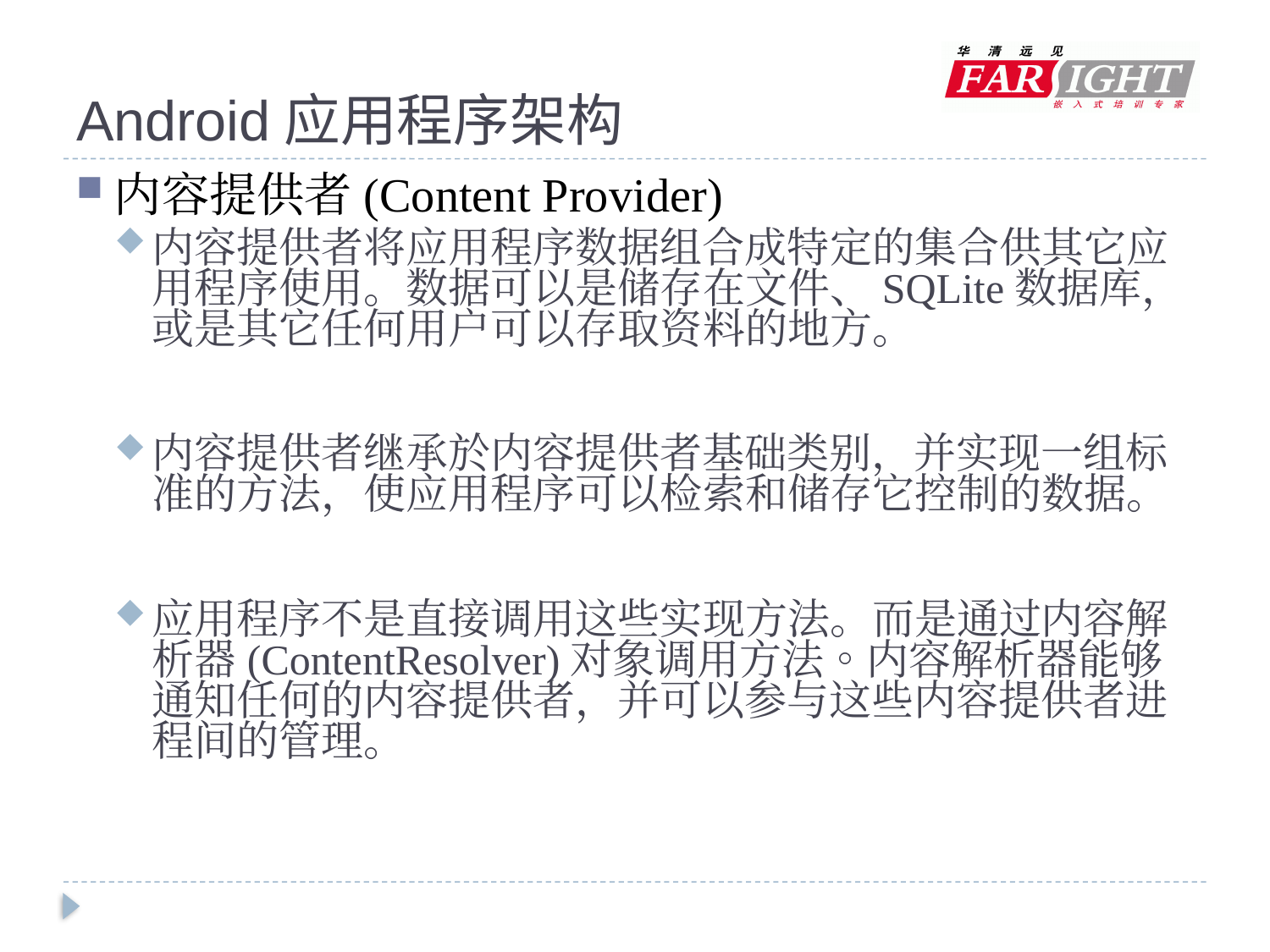

# Android应用程序架构
内容提供者(Content Provider)
内容提供者将应用程序数据组合成特定的集合供其它应用程序使用。数据可以是储存在文件、SQLite数据库，或是其它任何用户可以存取资料的地方。

内容提供者继承於内容提供者基础类别，并实现一组标准的方法，使应用程序可以检索和储存它控制的数据。

应用程序不是直接调用这些实现方法。而是通过内容解析器(ContentResolver)对象调用方法。内容解析器能够通知任何的内容提供者，并可以参与这些内容提供者进程间的管理。